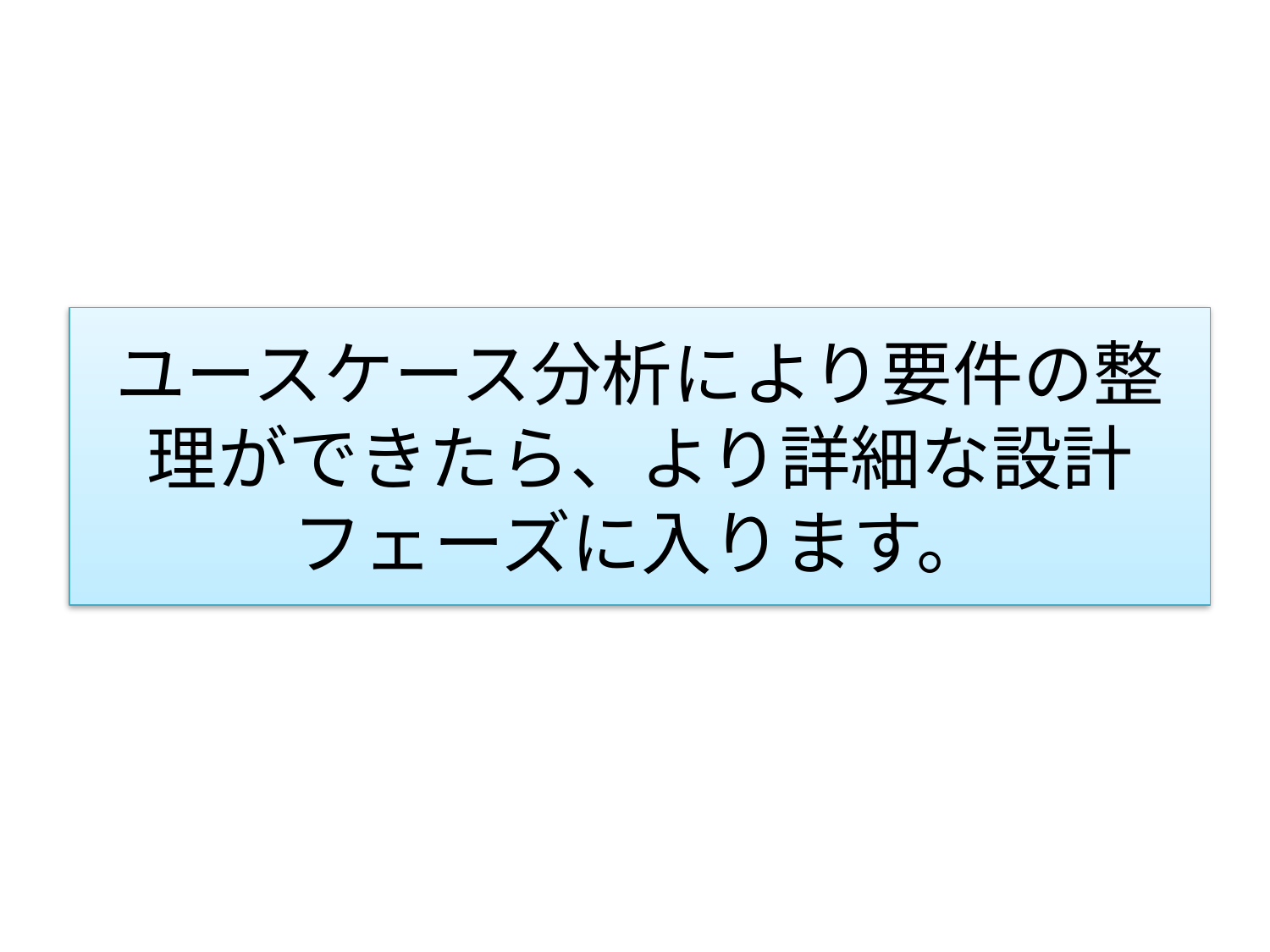

# ユースケース分析により要件の整理ができたら、より詳細な設計フェーズに入ります。